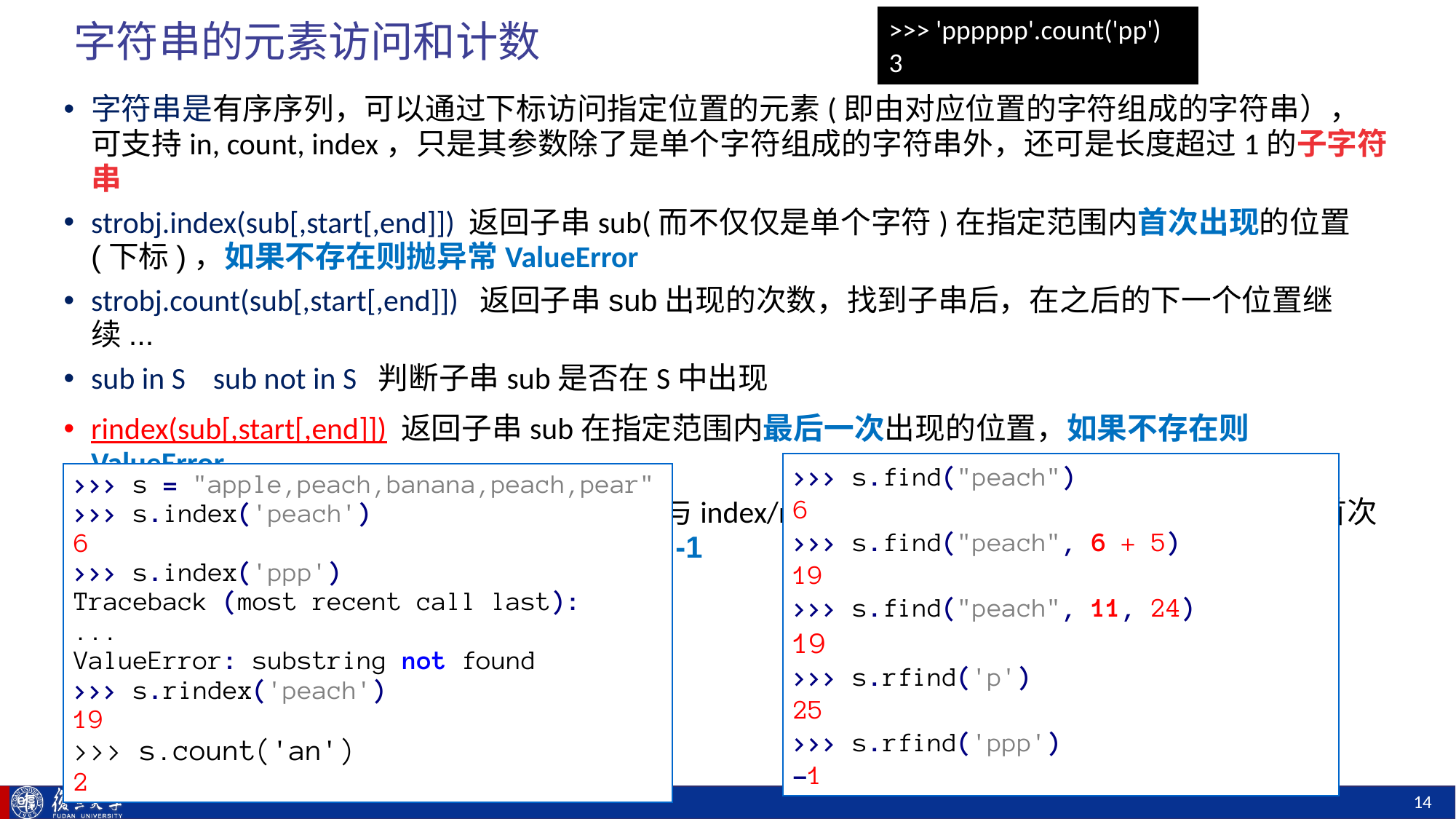

# 字符串的元素访问和计数
>>> 'pppppp'.count('pp')
3
字符串是有序序列，可以通过下标访问指定位置的元素(即由对应位置的字符组成的字符串），可支持in, count, index，只是其参数除了是单个字符组成的字符串外，还可是长度超过1的子字符串
strobj.index(sub[,start[,end]]) 返回子串sub(而不仅仅是单个字符)在指定范围内首次出现的位置(下标)，如果不存在则抛异常ValueError
strobj.count(sub[,start[,end]])  返回子串sub出现的次数，找到子串后，在之后的下一个位置继续...
sub in S    sub not in S  判断子串sub是否在S中出现
rindex(sub[,start[,end]]) 返回子串sub在指定范围内最后一次出现的位置，如果不存在则ValueError
find(sub[,start[,end]]) rfind(sub[,start[,end]])  与index/rindex类似，返回子串sub在指定范围内首次或最后一次出现的位置，如果不存在则返回-1

>>> s.find("peach")
6
>>> s.find("peach", 6 + 5)
19
>>> s.find("peach", 11, 24)
19
>>> s.rfind('p')
25
>>> s.rfind('ppp')
-1
>>> s = "apple,peach,banana,peach,pear"
>>> s.index('peach')
6
>>> s.index('ppp')
Traceback (most recent call last):
...
ValueError: substring not found
>>> s.rindex('peach')
19
>>> s.count('an')
2